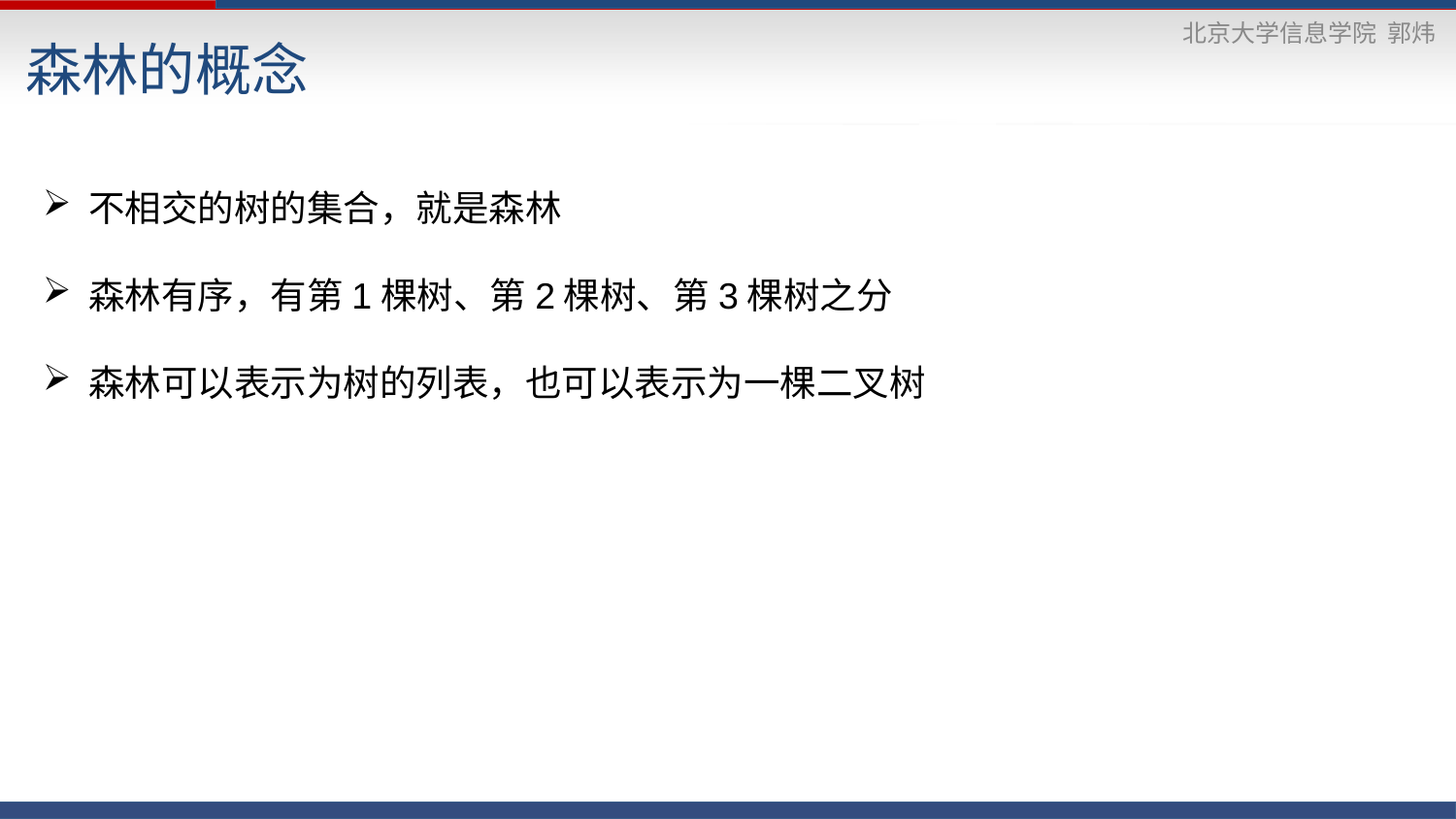

森林的概念

不相交的树的集合，就是森林

森林有序，有第1棵树、第2棵树、第3棵树之分

森林可以表示为树的列表，也可以表示为一棵二叉树

18